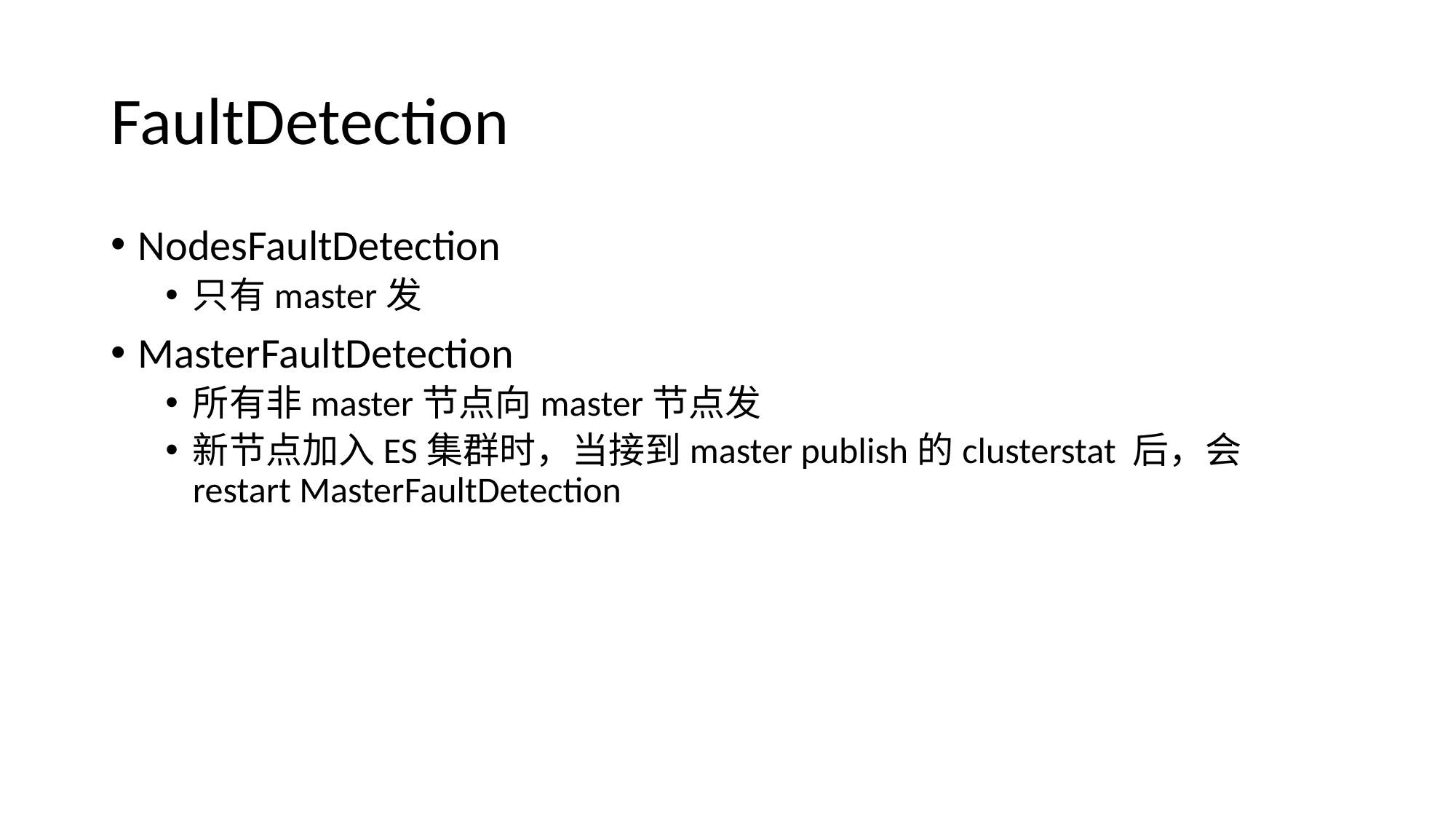

# FaultDetection
NodesFaultDetection
只有master发
MasterFaultDetection
所有非master节点向master节点发
新节点加入ES集群时，当接到master publish的clusterstat 后，会restart MasterFaultDetection